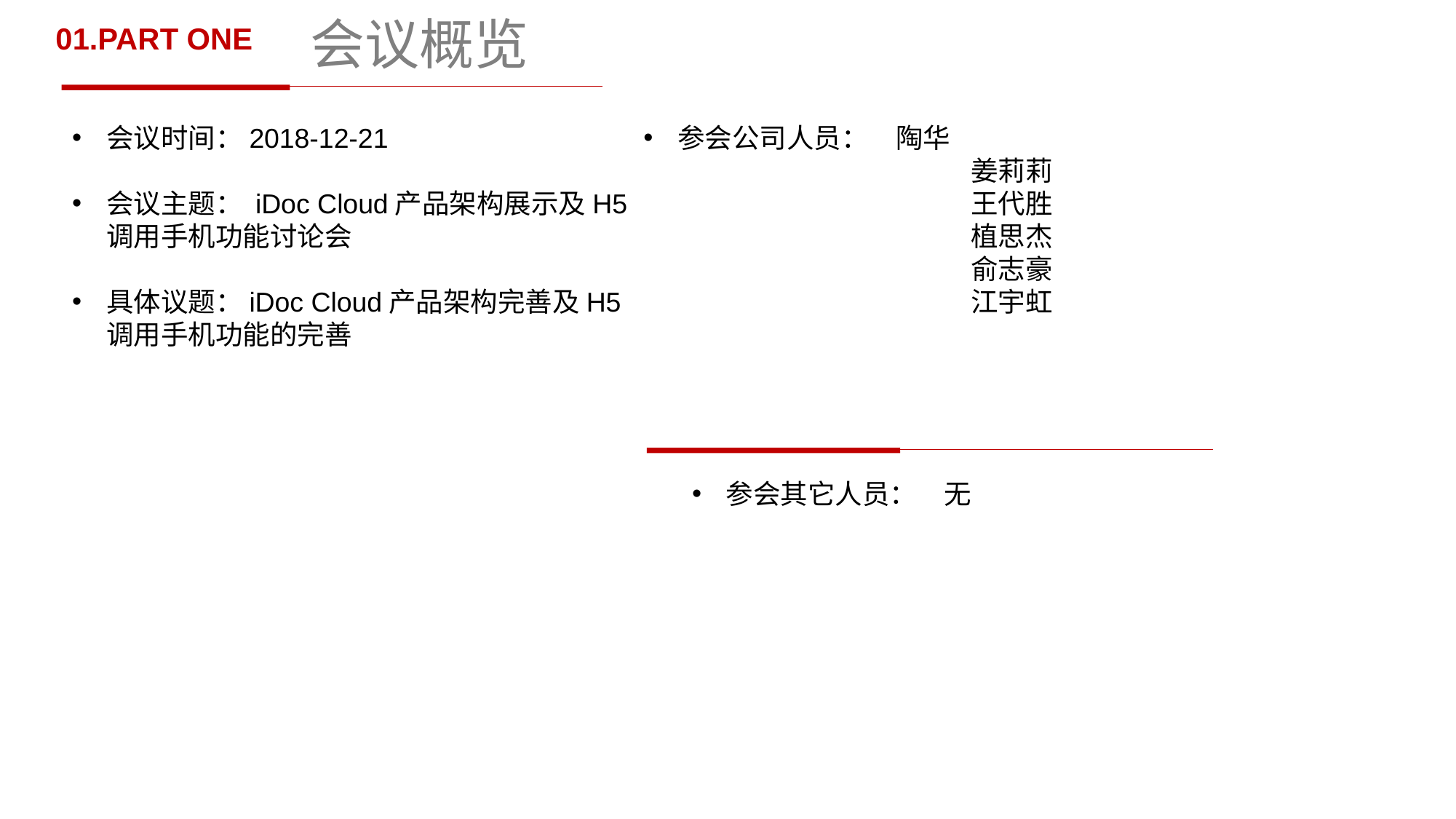

# 会议概览
01.PART ONE

会议时间：2018-12-21

会议主题： iDoc Cloud产品架构展示及H5调用手机功能讨论会

具体议题：iDoc Cloud产品架构完善及H5调用手机功能的完善
参会公司人员：	陶华
姜莉莉
王代胜
植思杰
俞志豪
江宇虹
参会其它人员：	无